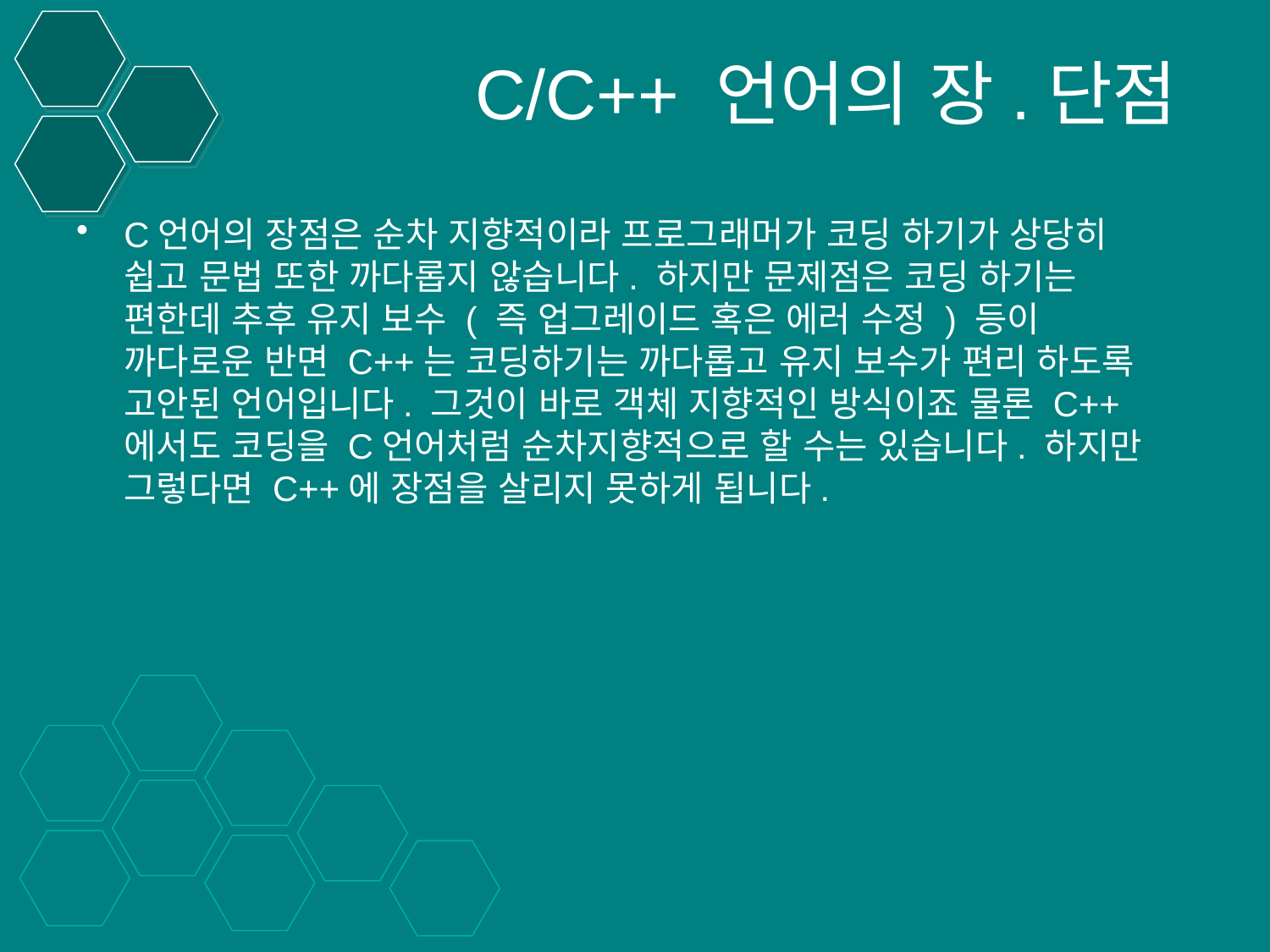

# C/C++ 언어의 장.단점
C언어의 장점은 순차 지향적이라 프로그래머가 코딩 하기가 상당히 쉽고 문법 또한 까다롭지 않습니다. 하지만 문제점은 코딩 하기는 편한데 추후 유지 보수 ( 즉 업그레이드 혹은 에러 수정 ) 등이 까다로운 반면 C++는 코딩하기는 까다롭고 유지 보수가 편리 하도록 고안된 언어입니다. 그것이 바로 객체 지향적인 방식이죠 물론 C++에서도 코딩을 C언어처럼 순차지향적으로 할 수는 있습니다. 하지만 그렇다면 C++에 장점을 살리지 못하게 됩니다.